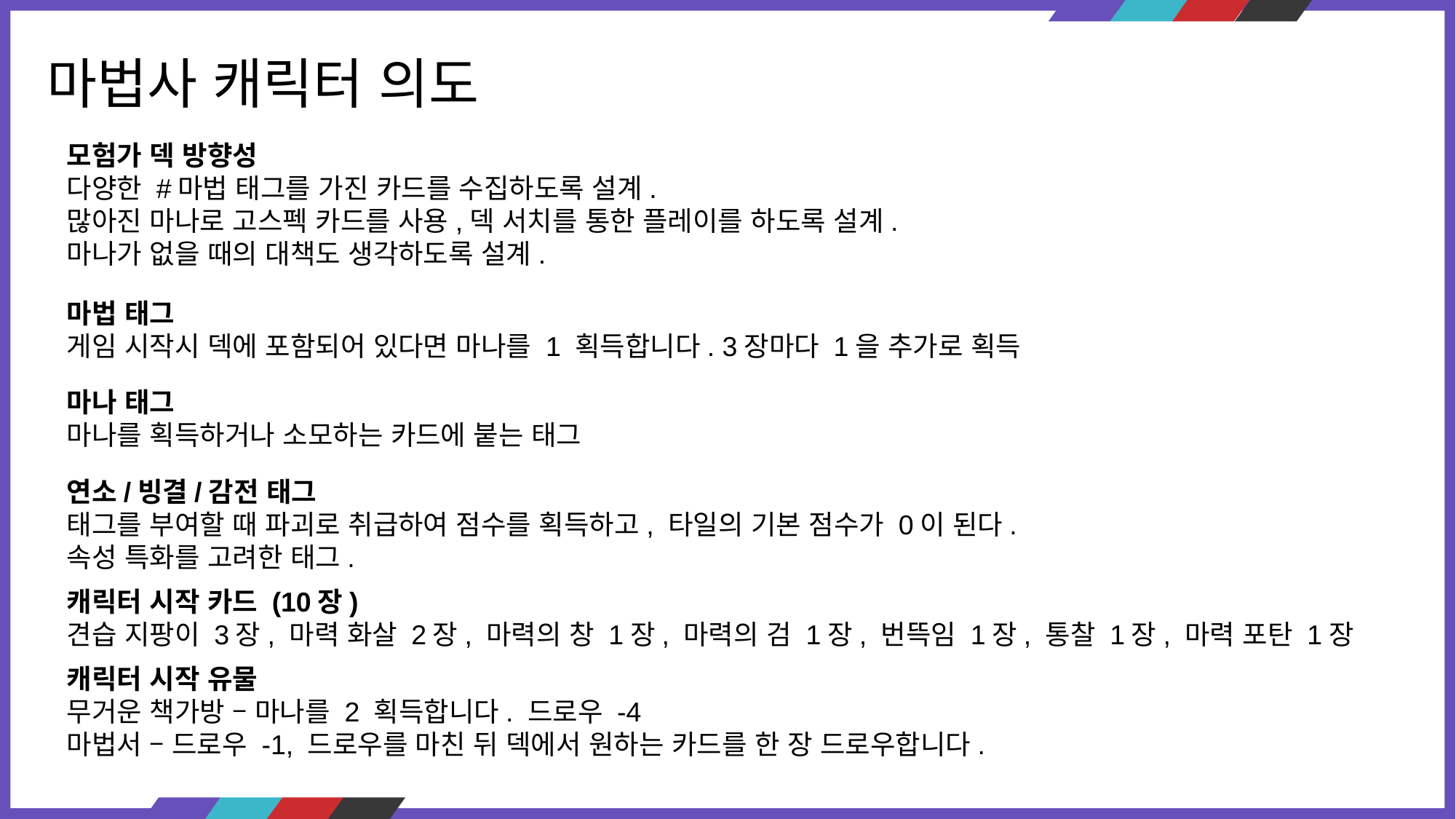

마법사 캐릭터 의도
모험가 덱 방향성
다양한 #마법 태그를 가진 카드를 수집하도록 설계.
많아진 마나로 고스펙 카드를 사용,덱 서치를 통한 플레이를 하도록 설계.
마나가 없을 때의 대책도 생각하도록 설계.
마법 태그
게임 시작시 덱에 포함되어 있다면 마나를 1 획득합니다. 3장마다 1을 추가로 획득
마나 태그
마나를 획득하거나 소모하는 카드에 붙는 태그
연소/빙결/감전 태그
태그를 부여할 때 파괴로 취급하여 점수를 획득하고, 타일의 기본 점수가 0이 된다.
속성 특화를 고려한 태그.
캐릭터 시작 카드 (10장)
견습 지팡이 3장, 마력 화살 2장, 마력의 창 1장, 마력의 검 1장, 번뜩임 1장, 통찰 1장, 마력 포탄 1장
캐릭터 시작 유물
무거운 책가방 – 마나를 2 획득합니다. 드로우 -4
마법서 – 드로우 -1, 드로우를 마친 뒤 덱에서 원하는 카드를 한 장 드로우합니다.